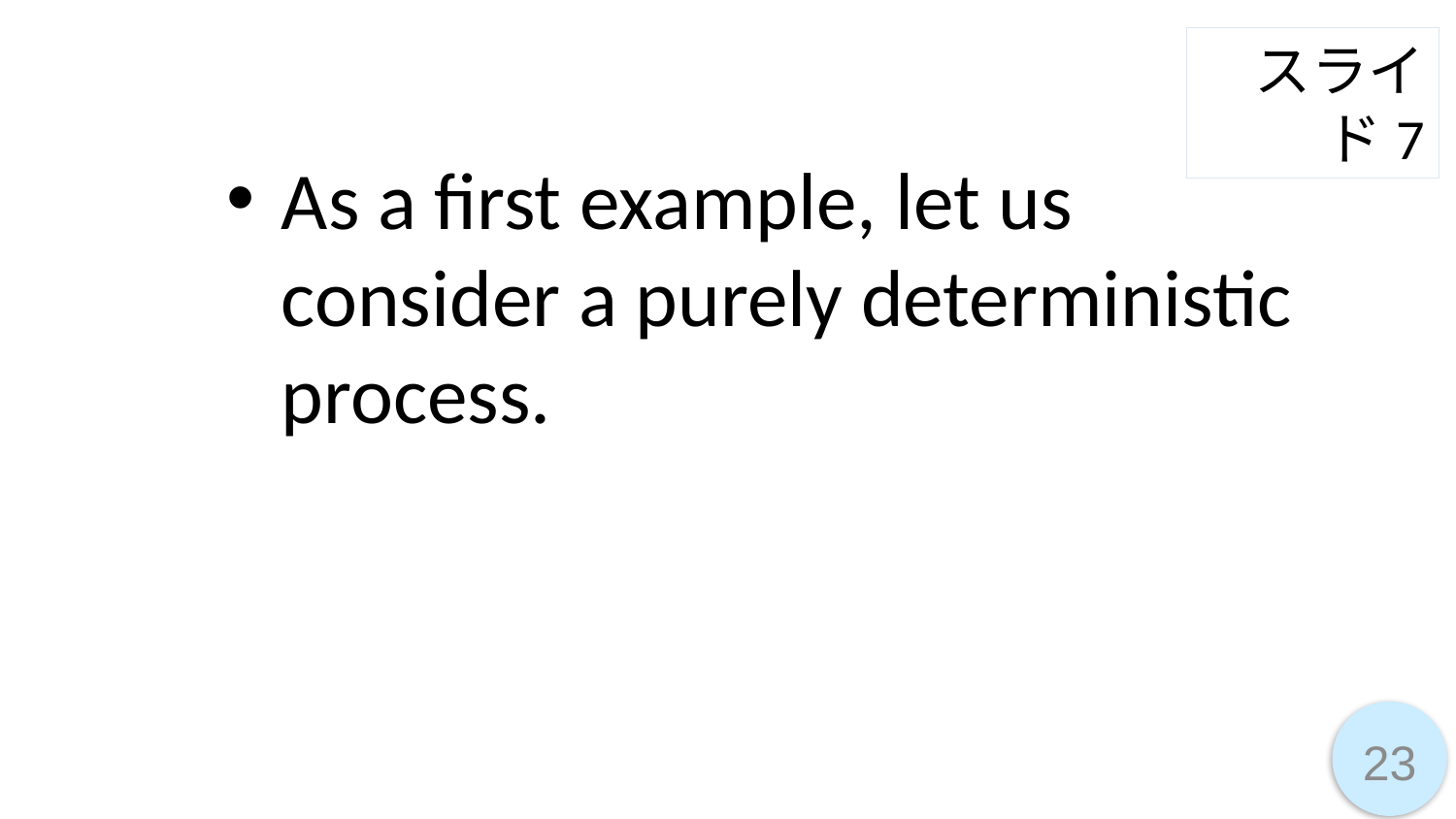

スライド7
As a first example, let us consider a purely deterministic process.
23